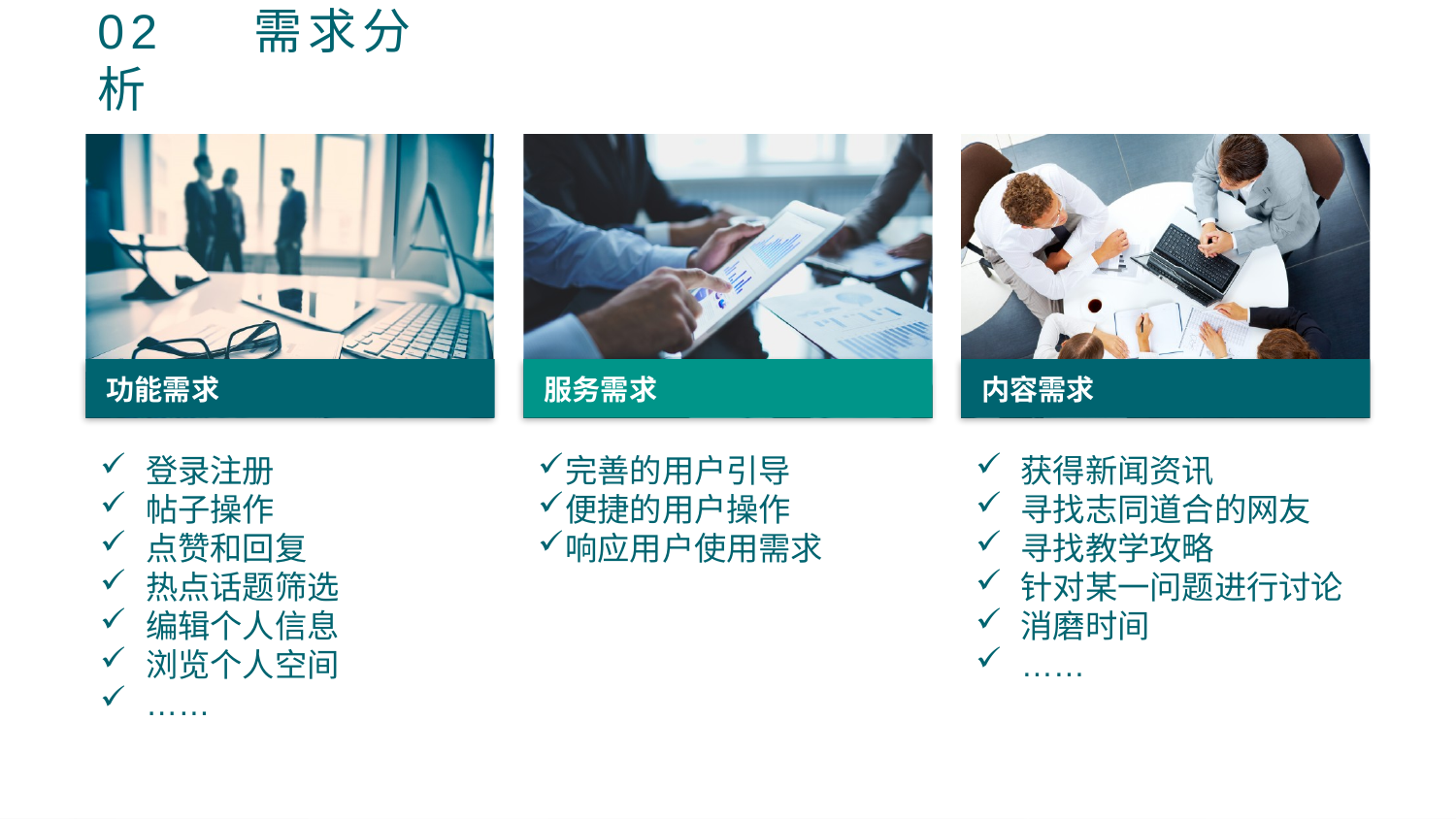

02    需求分析

功能需求
服务需求
内容需求
获得新闻资讯
寻找志同道合的网友
寻找教学攻略
针对某一问题进行讨论
消磨时间
……

登录注册
帖子操作
点赞和回复
热点话题筛选
编辑个人信息
浏览个人空间
……
完善的用户引导
便捷的用户操作
响应用户使用需求

标题文本预设
文本预设
标题文本预设
文本预设
标题文本预设
文本预设